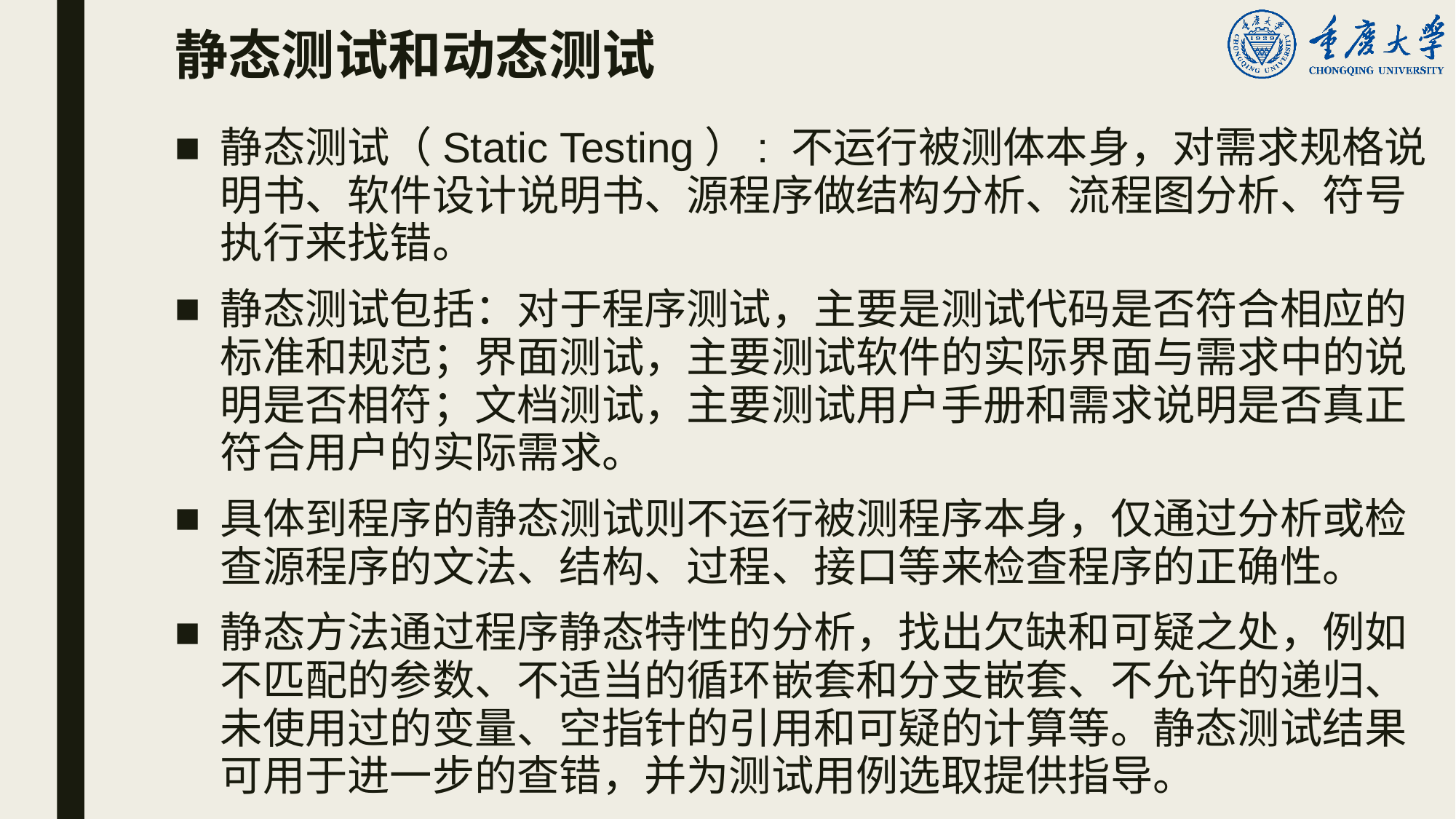

# 静态测试和动态测试
静态测试（Static Testing）: 不运行被测体本身，对需求规格说明书、软件设计说明书、源程序做结构分析、流程图分析、符号执行来找错。
静态测试包括：对于程序测试，主要是测试代码是否符合相应的标准和规范；界面测试，主要测试软件的实际界面与需求中的说明是否相符；文档测试，主要测试用户手册和需求说明是否真正符合用户的实际需求。
具体到程序的静态测试则不运行被测程序本身，仅通过分析或检查源程序的文法、结构、过程、接口等来检查程序的正确性。
静态方法通过程序静态特性的分析，找出欠缺和可疑之处，例如不匹配的参数、不适当的循环嵌套和分支嵌套、不允许的递归、未使用过的变量、空指针的引用和可疑的计算等。静态测试结果可用于进一步的查错，并为测试用例选取提供指导。